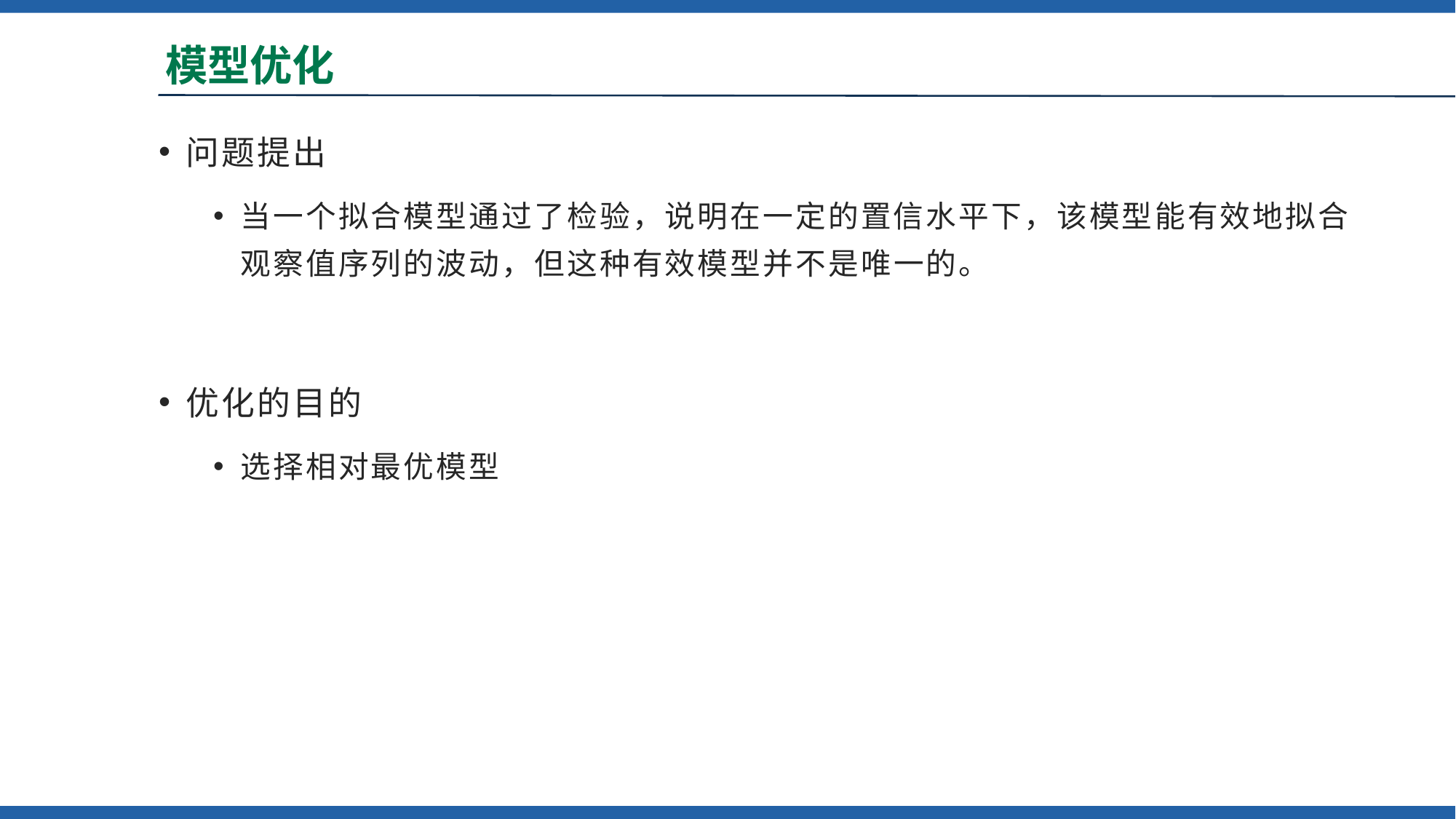

# 模型优化
问题提出
当一个拟合模型通过了检验，说明在一定的置信水平下，该模型能有效地拟合观察值序列的波动，但这种有效模型并不是唯一的。

优化的目的
选择相对最优模型